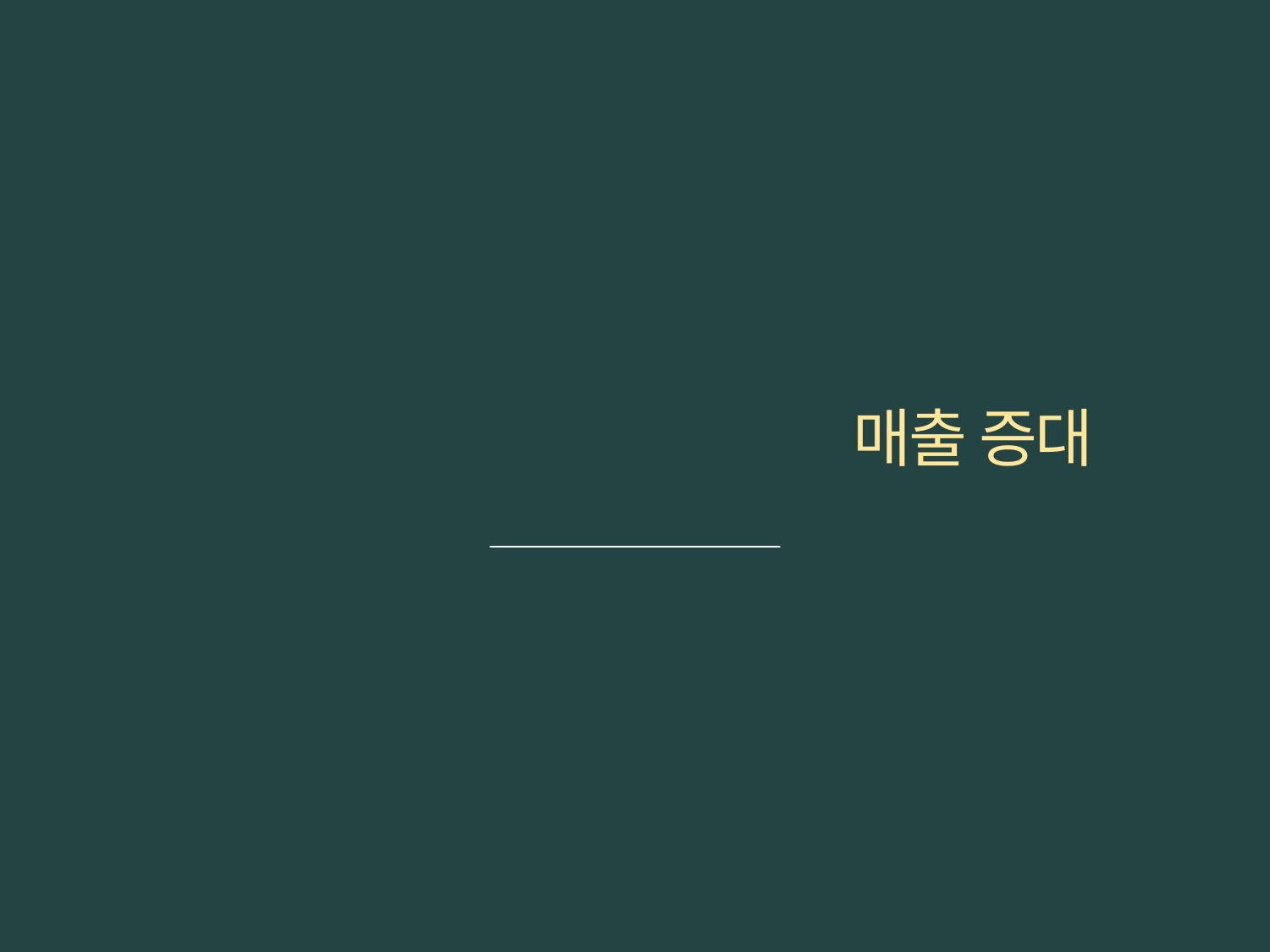

고객 맞춤형 서비스를 통한 매출 증대
떠든 사람 : 노 태 현